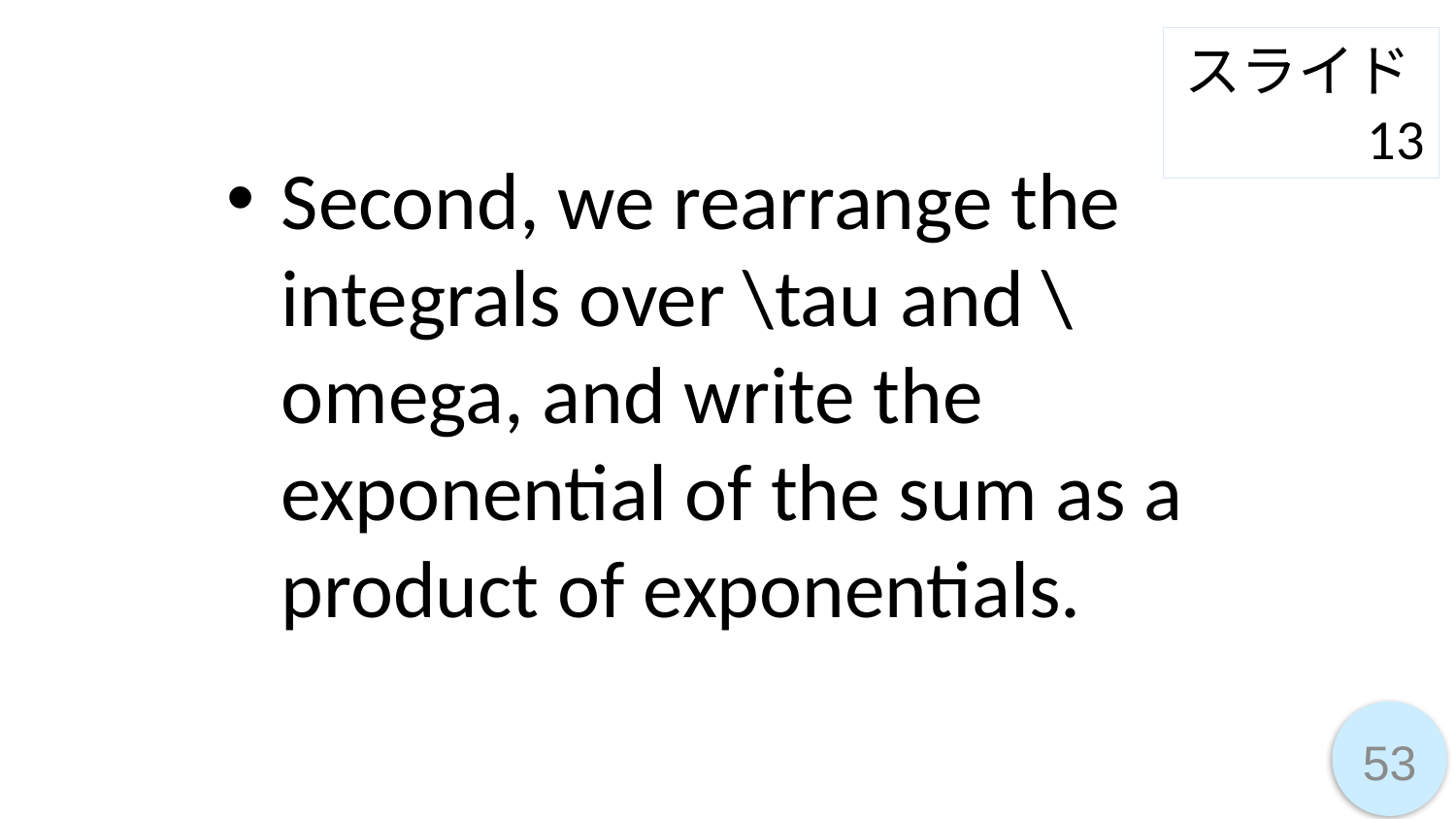

スライド13
Second, we rearrange the integrals over \tau and \omega, and write the exponential of the sum as a product of exponentials.
53